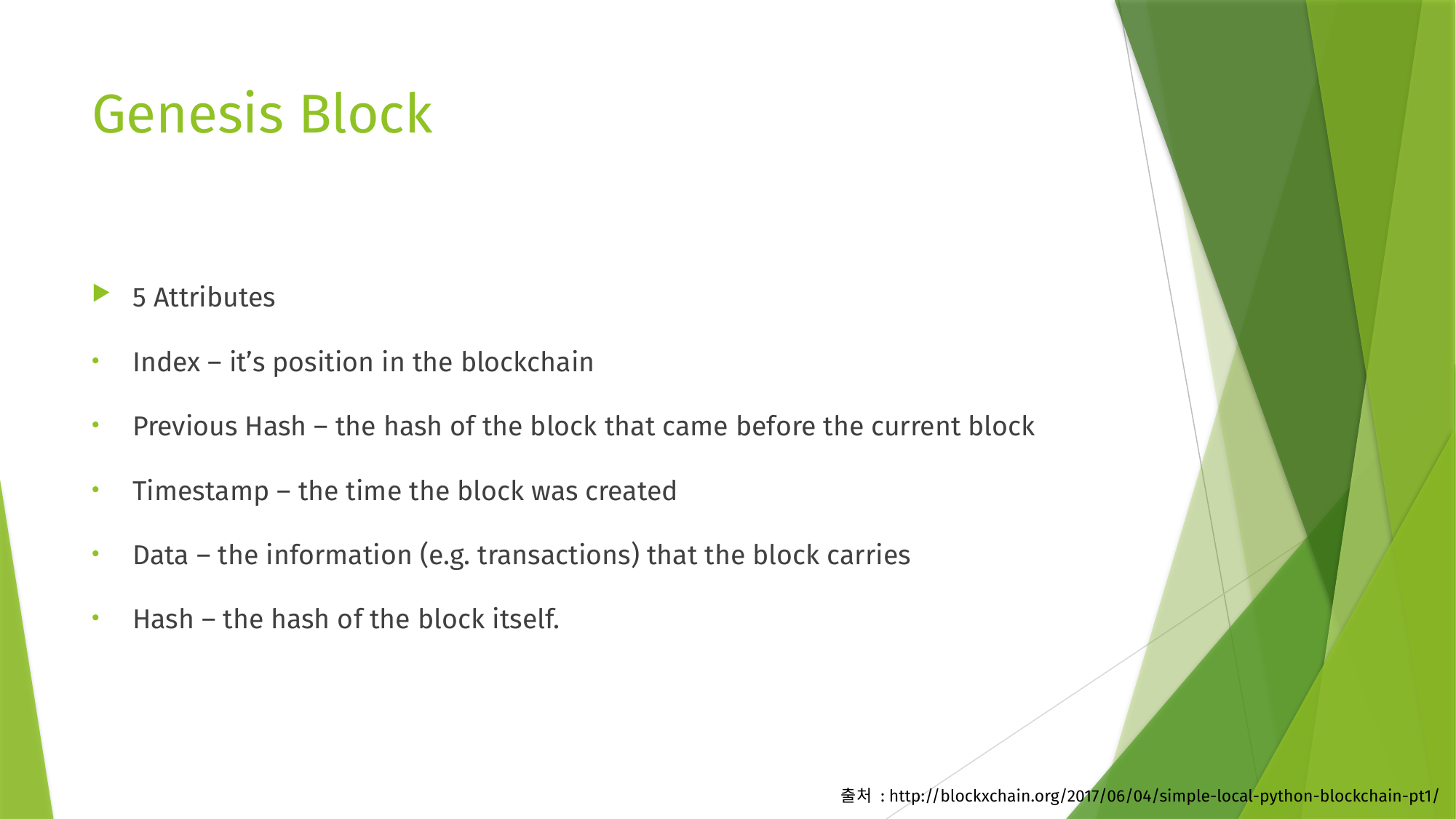

# Genesis Block
5 Attributes
Index – it’s position in the blockchain
Previous Hash – the hash of the block that came before the current block
Timestamp – the time the block was created
Data – the information (e.g. transactions) that the block carries
Hash – the hash of the block itself.

출처 : http://blockxchain.org/2017/06/04/simple-local-python-blockchain-pt1/